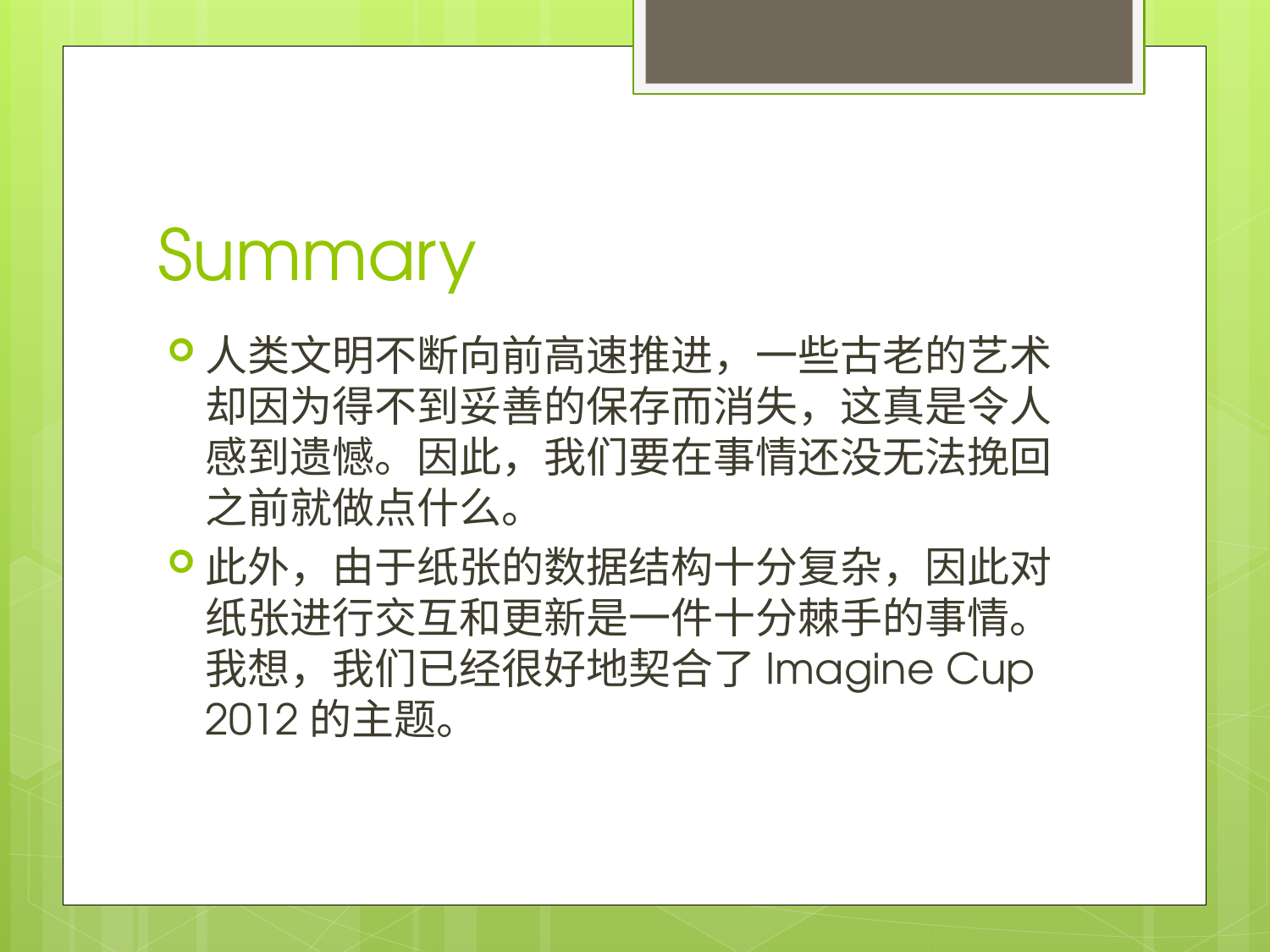

# Summary
人类文明不断向前高速推进，一些古老的艺术却因为得不到妥善的保存而消失，这真是令人感到遗憾。因此，我们要在事情还没无法挽回之前就做点什么。
此外，由于纸张的数据结构十分复杂，因此对纸张进行交互和更新是一件十分棘手的事情。我想，我们已经很好地契合了Imagine Cup 2012的主题。